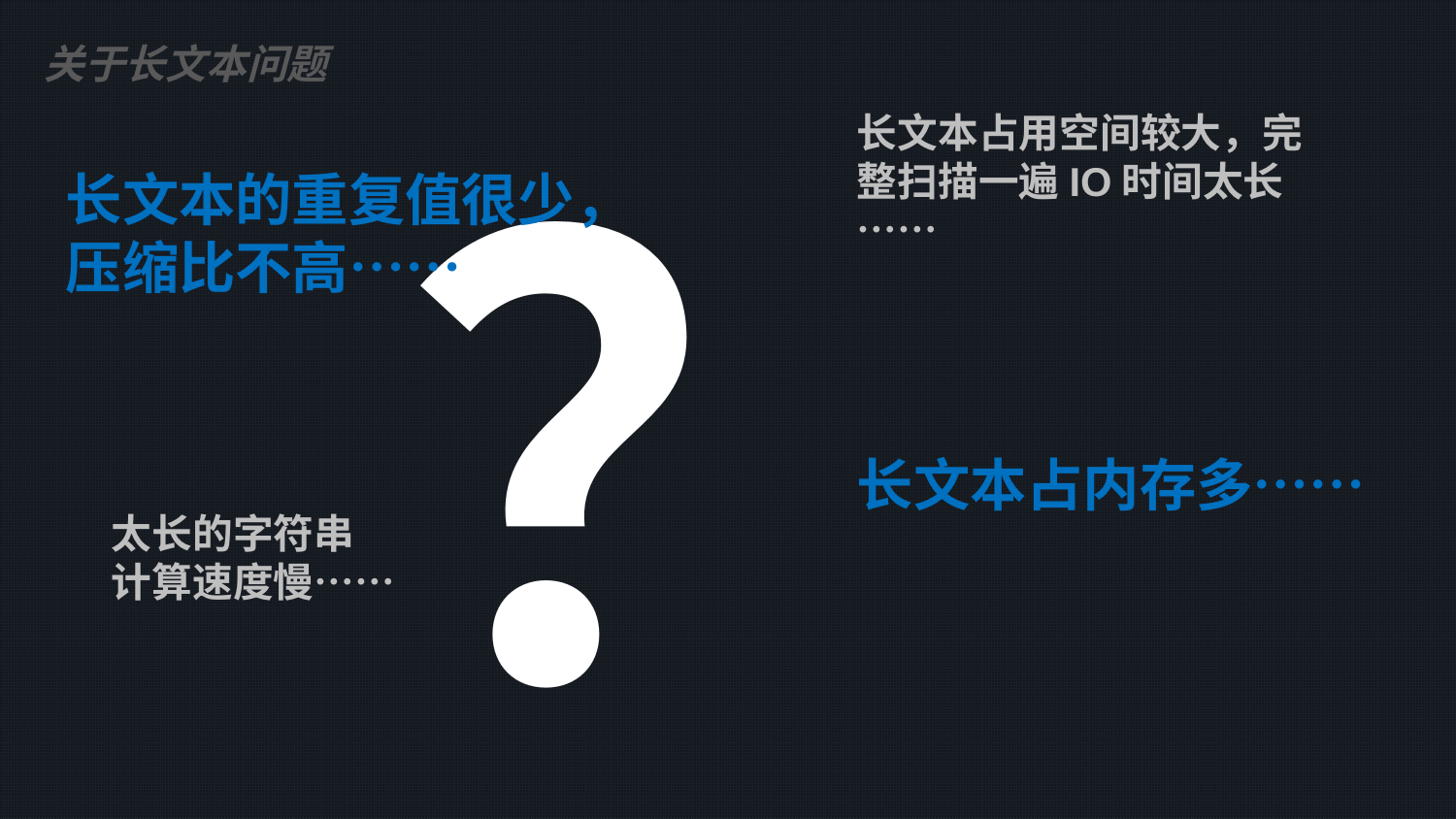

关于长文本问题
？
长文本占用空间较大，完整扫描一遍IO时间太长……
长文本的重复值很少，压缩比不高……
长文本占内存多……
太长的字符串
计算速度慢……